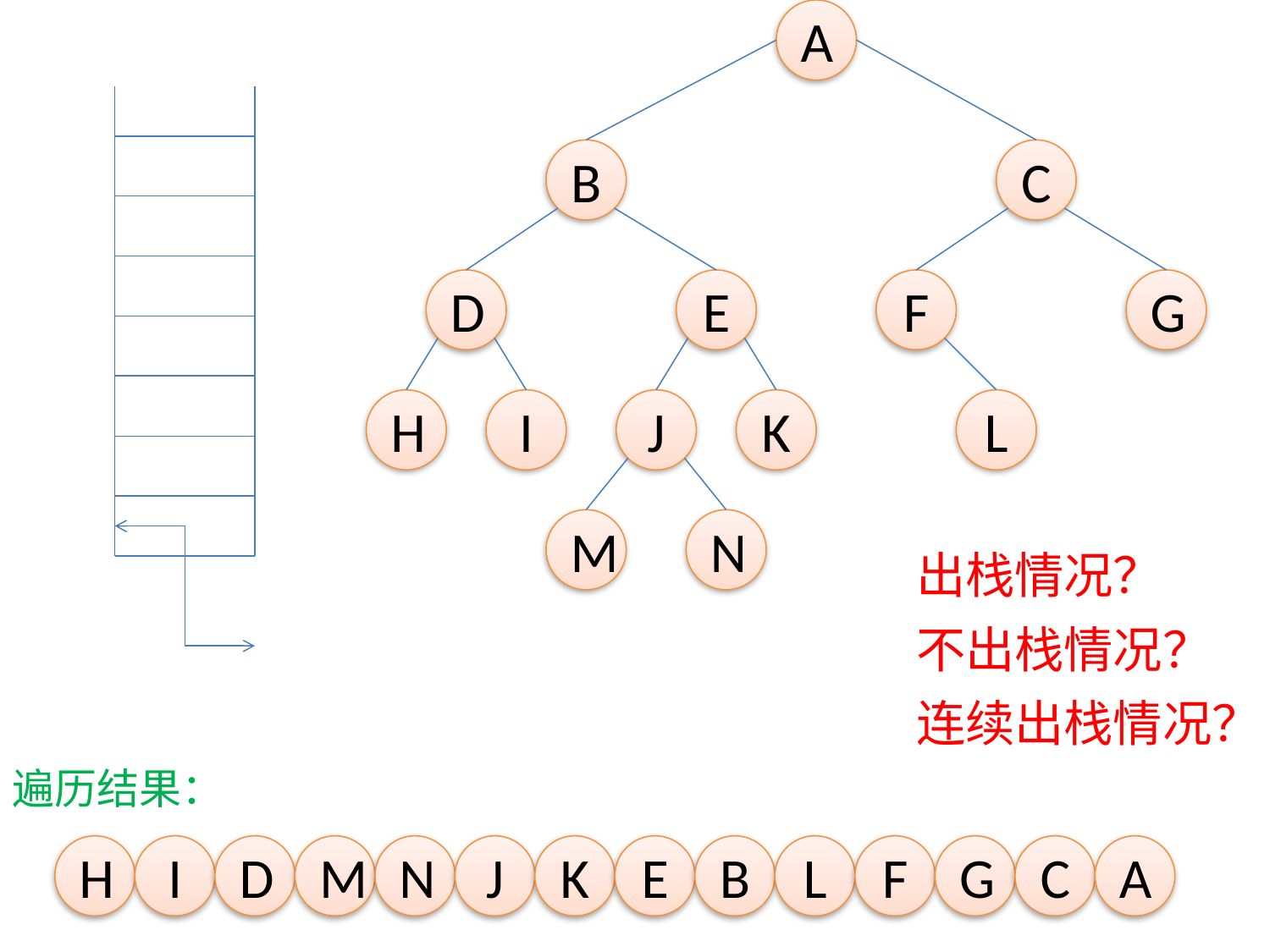

A
B
C
D
E
F
G
H
I
J
K
L
M
N
出栈情况？
不出栈情况？
连续出栈情况？
遍历结果：
H
I
D
M
N
J
K
E
B
L
F
G
C
A